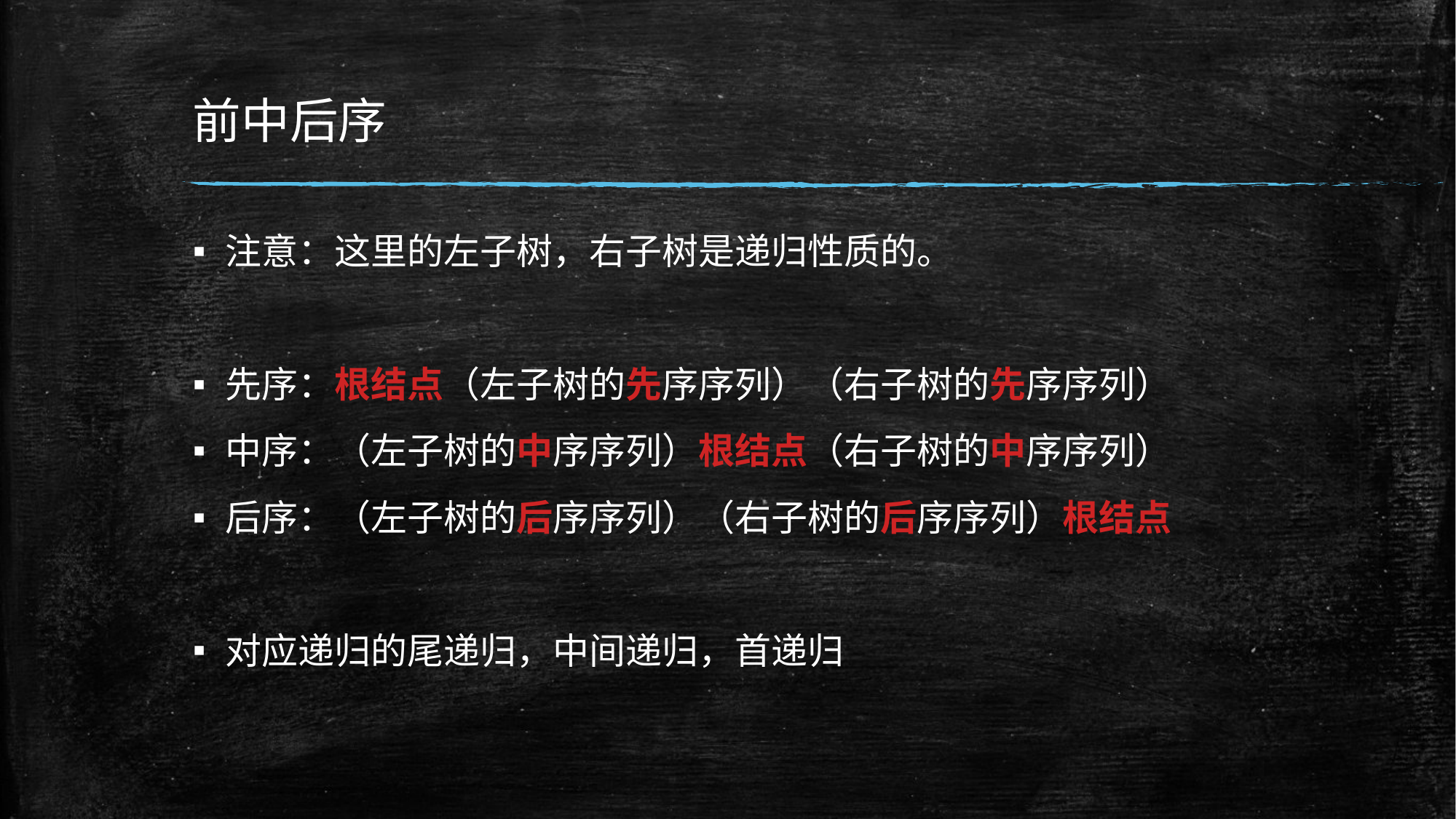

# 前中后序
注意：这里的左子树，右子树是递归性质的。

先序：根结点（左子树的先序序列）（右子树的先序序列）
中序：（左子树的中序序列）根结点（右子树的中序序列）
后序：（左子树的后序序列）（右子树的后序序列）根结点

对应递归的尾递归，中间递归，首递归